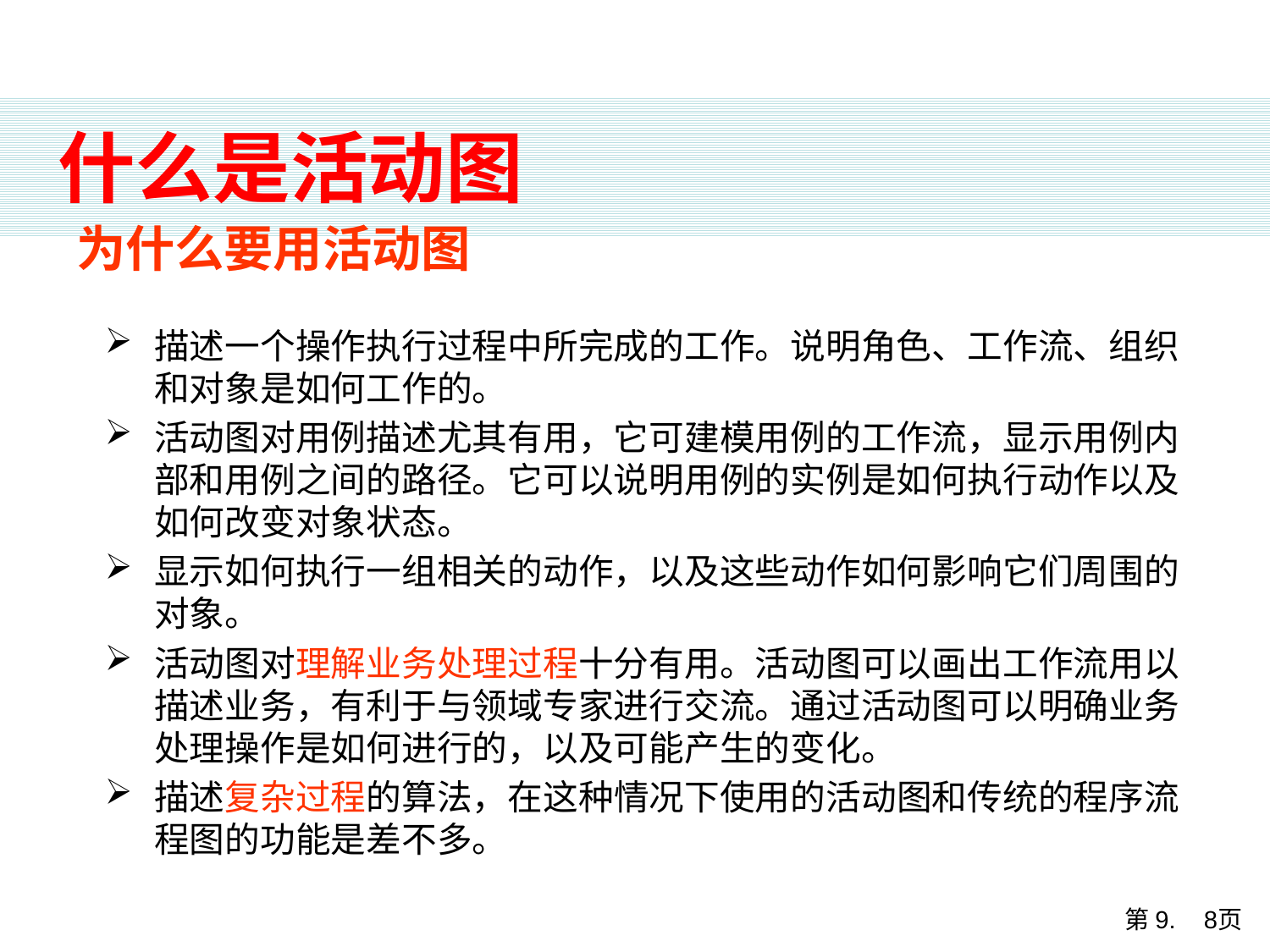

# 什么是活动图
为什么要用活动图
描述一个操作执行过程中所完成的工作。说明角色、工作流、组织和对象是如何工作的。
活动图对用例描述尤其有用，它可建模用例的工作流，显示用例内部和用例之间的路径。它可以说明用例的实例是如何执行动作以及如何改变对象状态。
显示如何执行一组相关的动作，以及这些动作如何影响它们周围的对象。
活动图对理解业务处理过程十分有用。活动图可以画出工作流用以描述业务，有利于与领域专家进行交流。通过活动图可以明确业务处理操作是如何进行的，以及可能产生的变化。
描述复杂过程的算法，在这种情况下使用的活动图和传统的程序流程图的功能是差不多。
第9.    8页